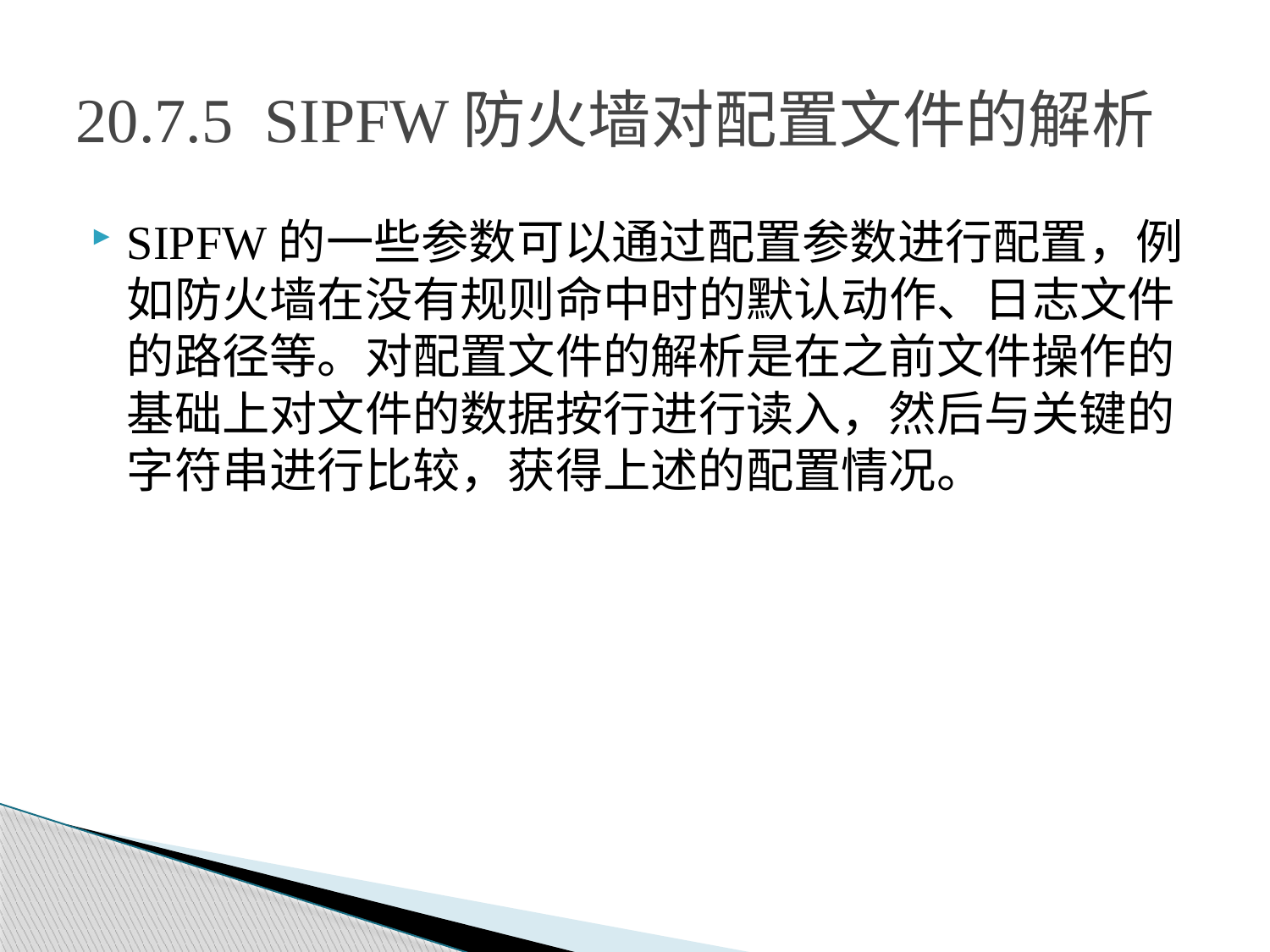

# 20.7.5  SIPFW防火墙对配置文件的解析
SIPFW的一些参数可以通过配置参数进行配置，例如防火墙在没有规则命中时的默认动作、日志文件的路径等。对配置文件的解析是在之前文件操作的基础上对文件的数据按行进行读入，然后与关键的字符串进行比较，获得上述的配置情况。